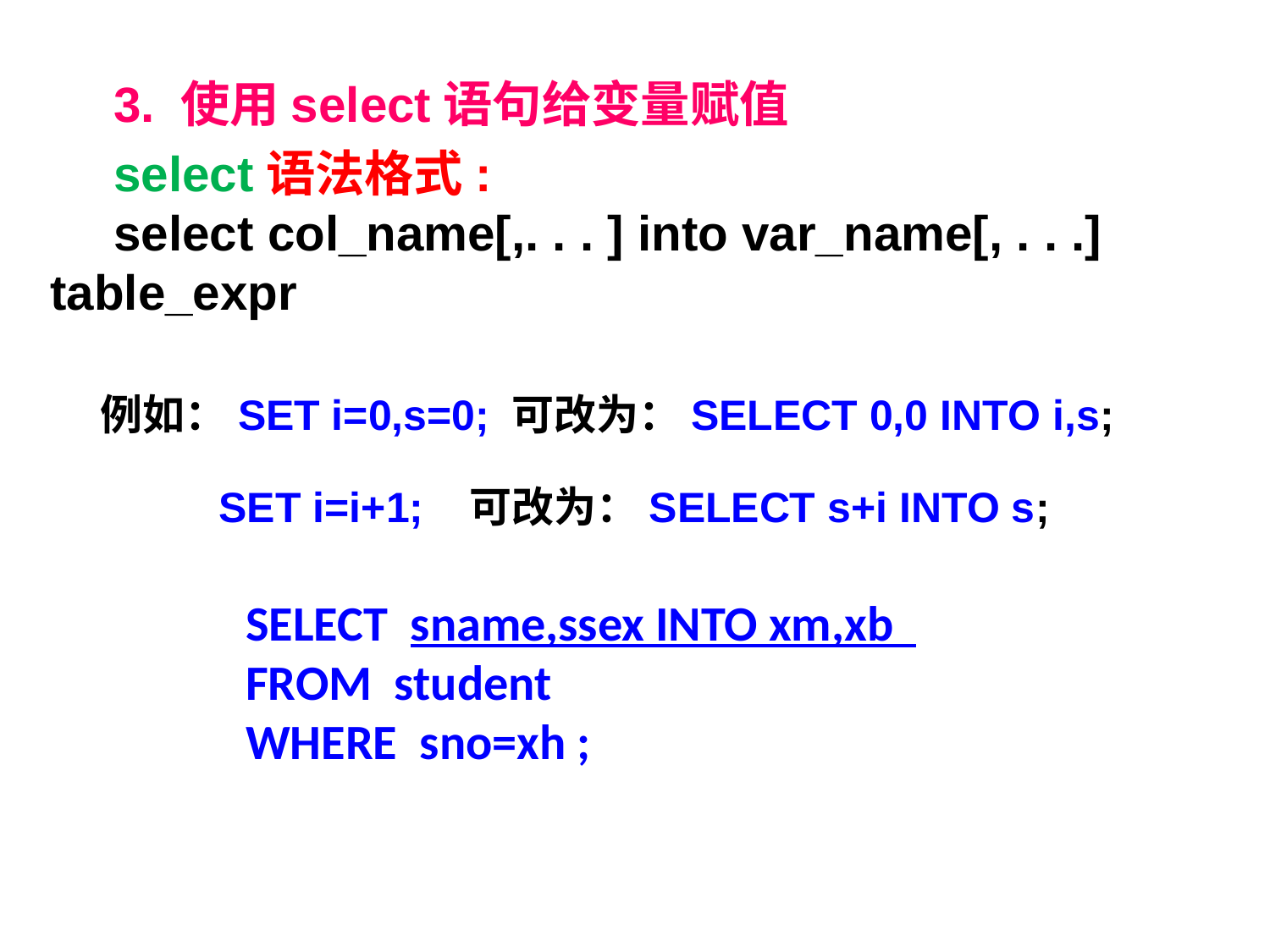

3. 使用select语句给变量赋值
select语法格式:
select col_name[,. . . ] into var_name[, . . .] table_expr
例如：SET i=0,s=0; 可改为：SELECT 0,0 INTO i,s;

SET i=i+1;   可改为：SELECT s+i INTO s;
SELECT  sname,ssex INTO xm,xb
FROM  student
WHERE  sno=xh ;